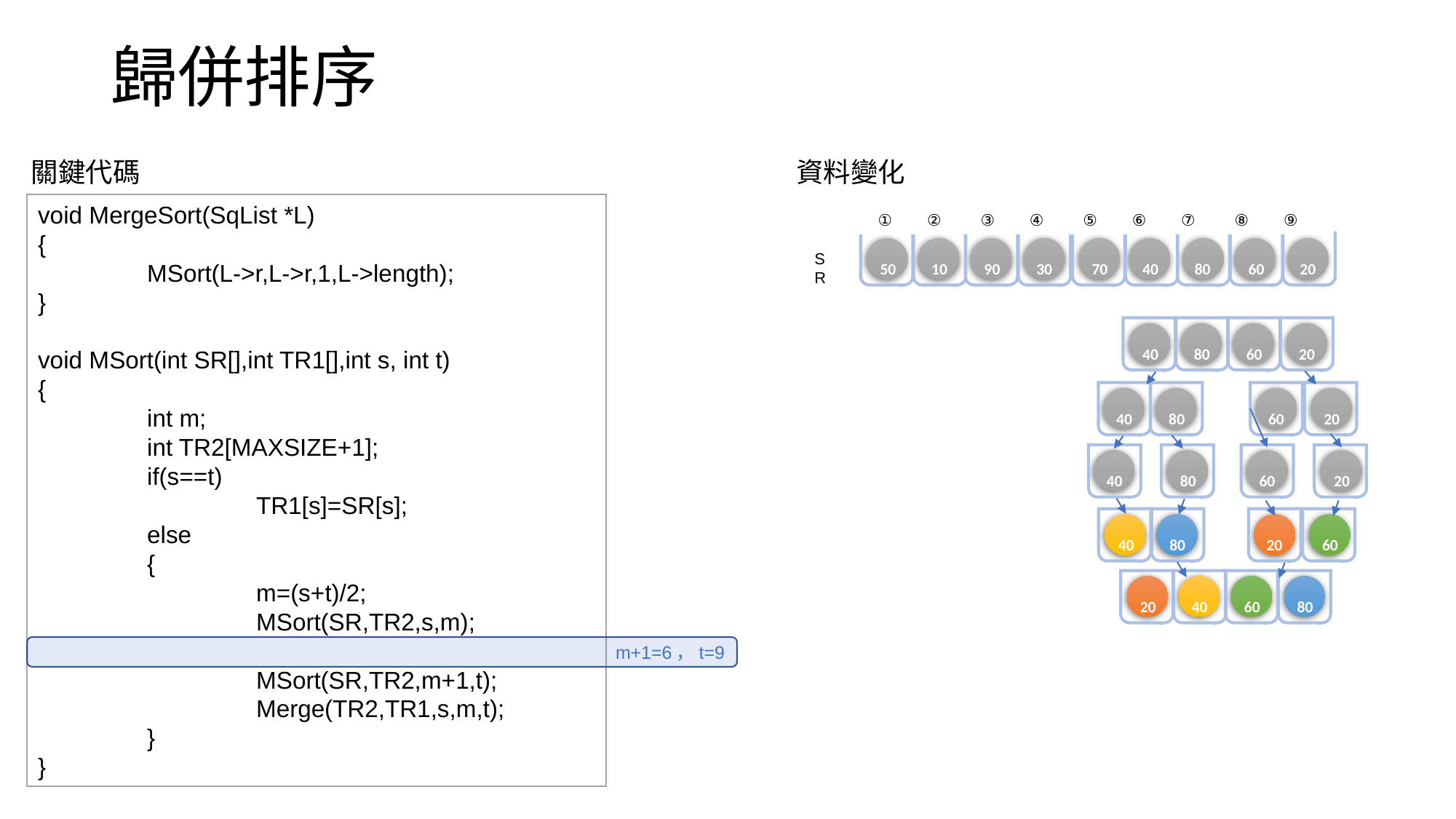

# 歸併排序
資料變化
關鍵代碼
void MergeSort(SqList *L)
{
 	MSort(L->r,L->r,1,L->length);
}

void MSort(int SR[],int TR1[],int s, int t)
{
	int m;
	int TR2[MAXSIZE+1];
	if(s==t)
		TR1[s]=SR[s];
	else
	{
		m=(s+t)/2;				MSort(SR,TR2,s,m);
		MSort(SR,TR2,m+1,t);
		Merge(TR2,TR1,s,m,t);
	}
}
  ①        ②         ③        ④         ⑤        ⑥        ⑦         ⑧        ⑨

50
10
90
30
70
40
80
60
20

SR

40
80
60
20

40
80
60
20

40
80
60
20

40
80
20
60

20
40
60
80

m+1=6，t=9